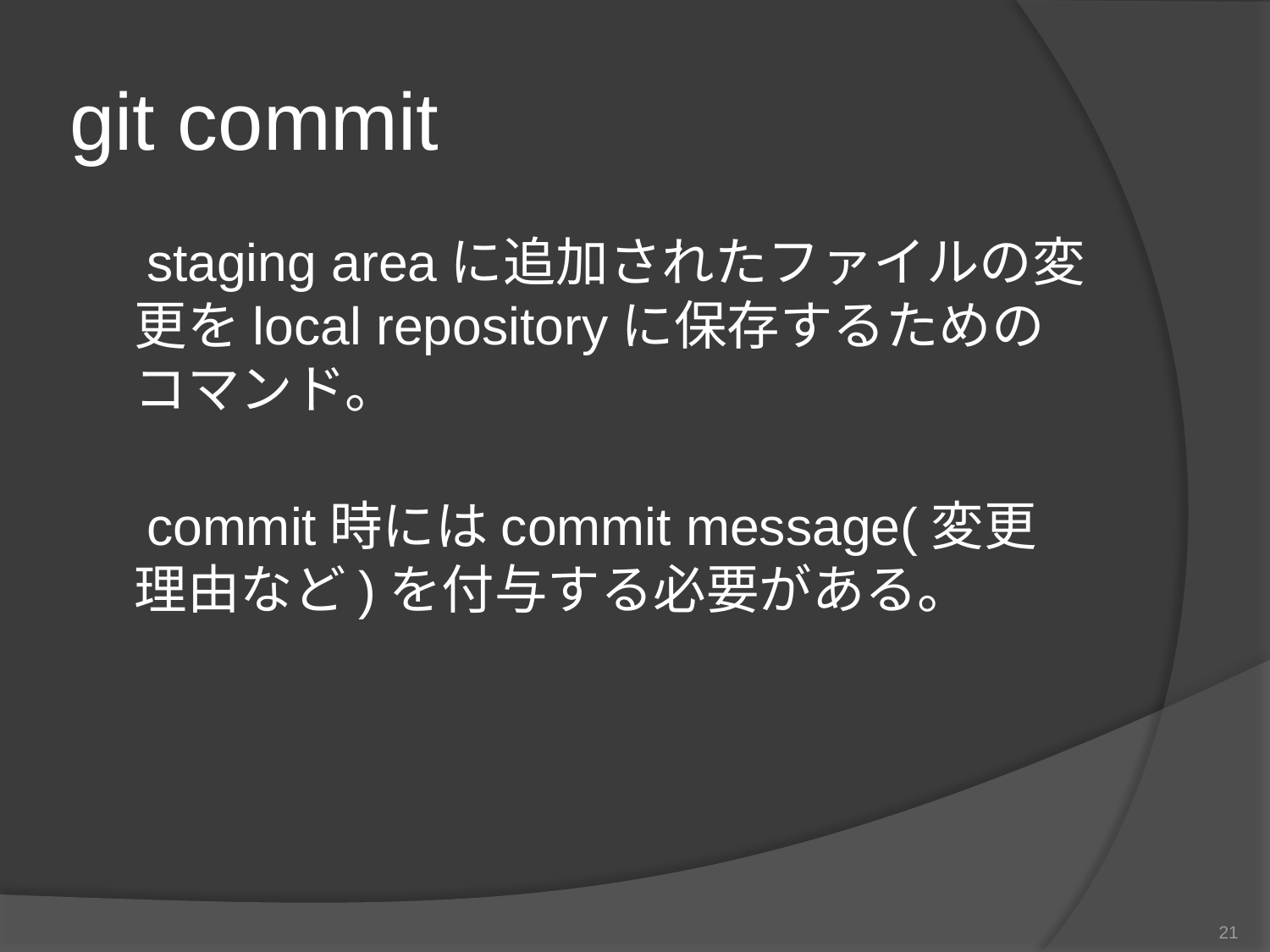

# git commit
　staging areaに追加されたファイルの変更をlocal repositoryに保存するためのコマンド。
　commit時にはcommit message(変更理由など)を付与する必要がある。
21